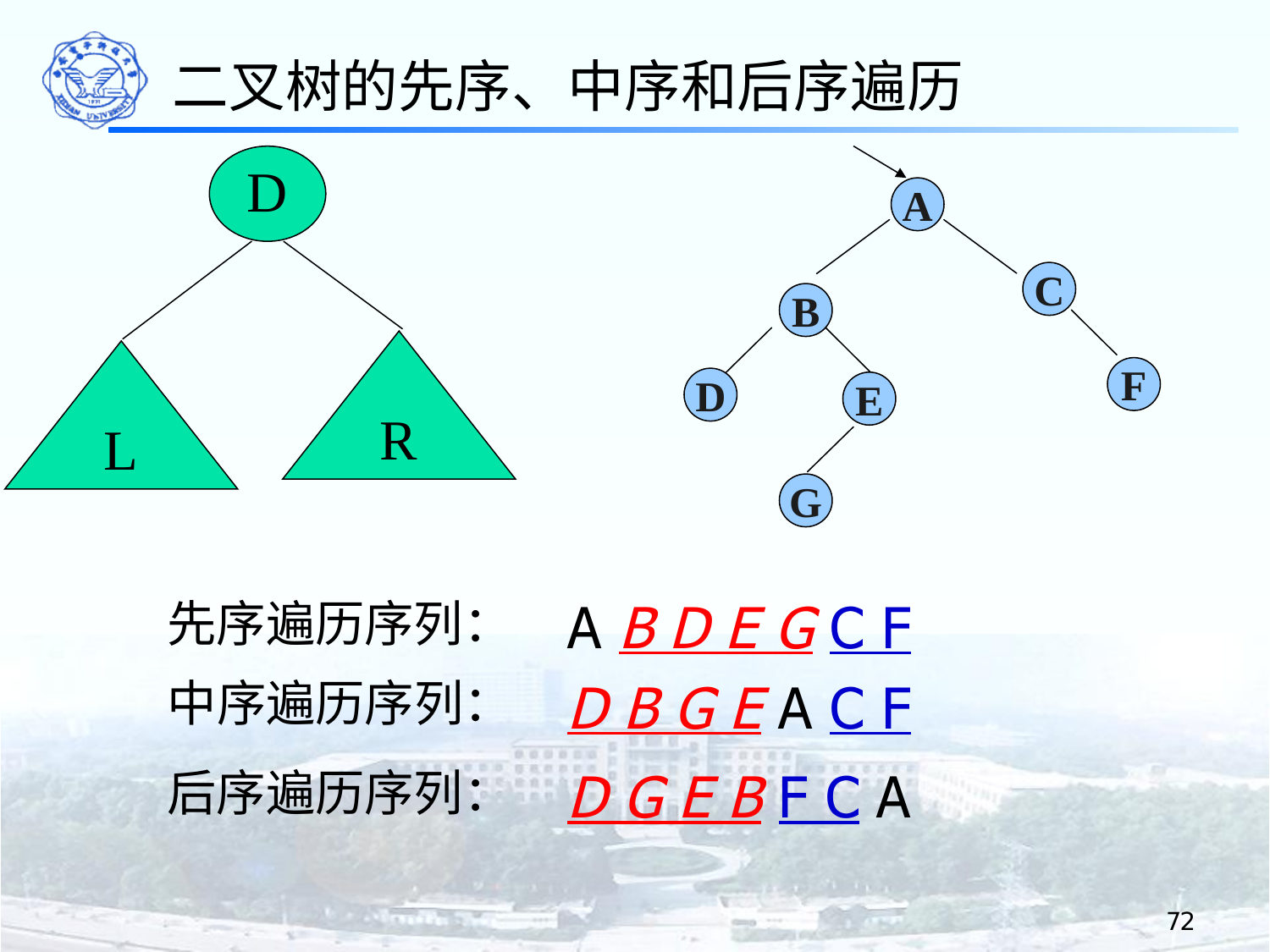

二叉树的先序、中序和后序遍历
D

A

C
B

R
L
F
D
E

G
A B D E G C F
先序遍历序列：
中序遍历序列：
D B G E A C F
后序遍历序列：
D G E B F C A
72